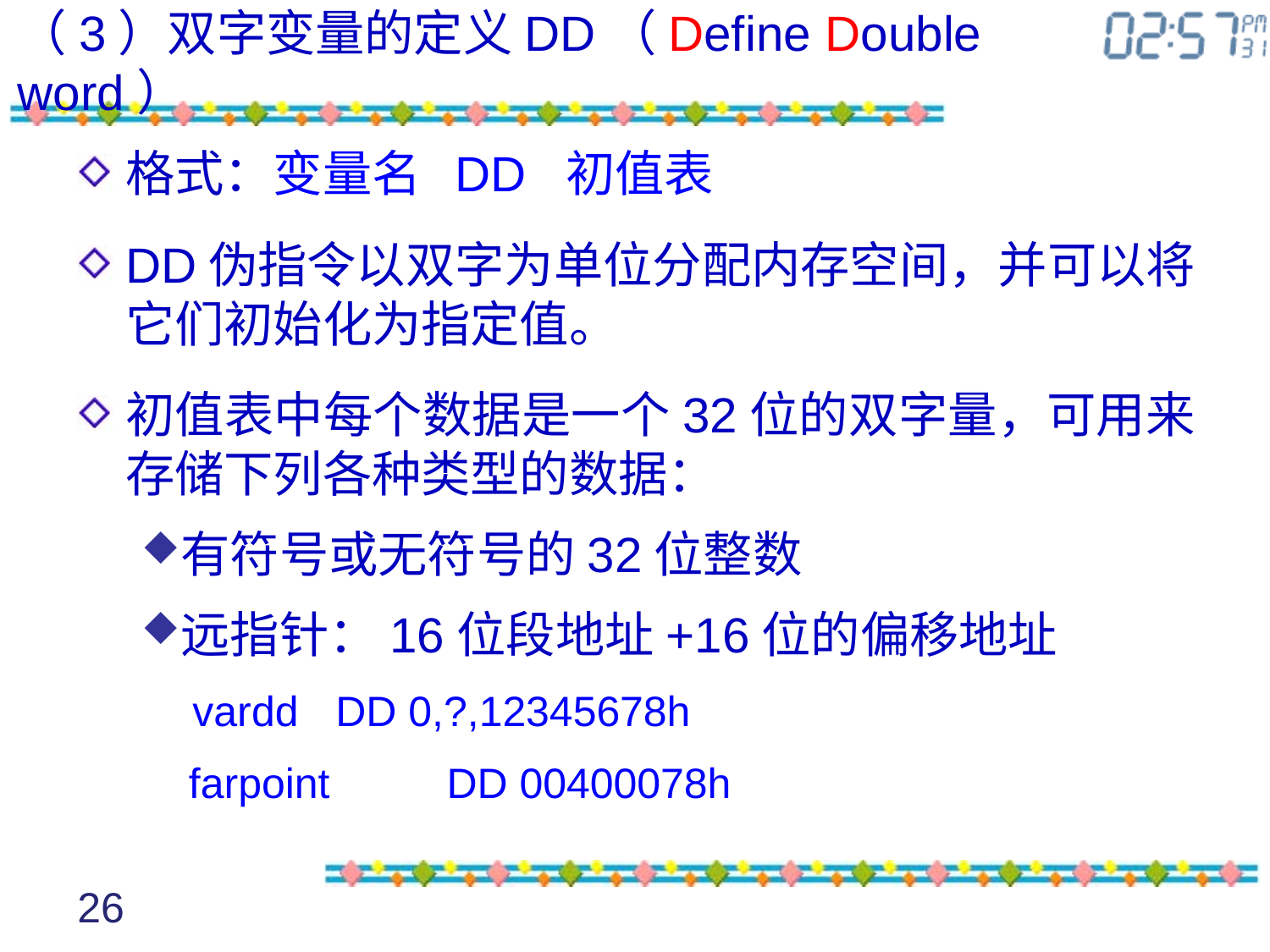

# （3）双字变量的定义DD（Define Double word）
格式：变量名  DD  初值表
DD伪指令以双字为单位分配内存空间，并可以将它们初始化为指定值。
初值表中每个数据是一个32位的双字量，可用来存储下列各种类型的数据：
有符号或无符号的32位整数
远指针：16位段地址+16位的偏移地址
     vardd	 DD 0,?,12345678h
    farpoint	 DD 00400078h